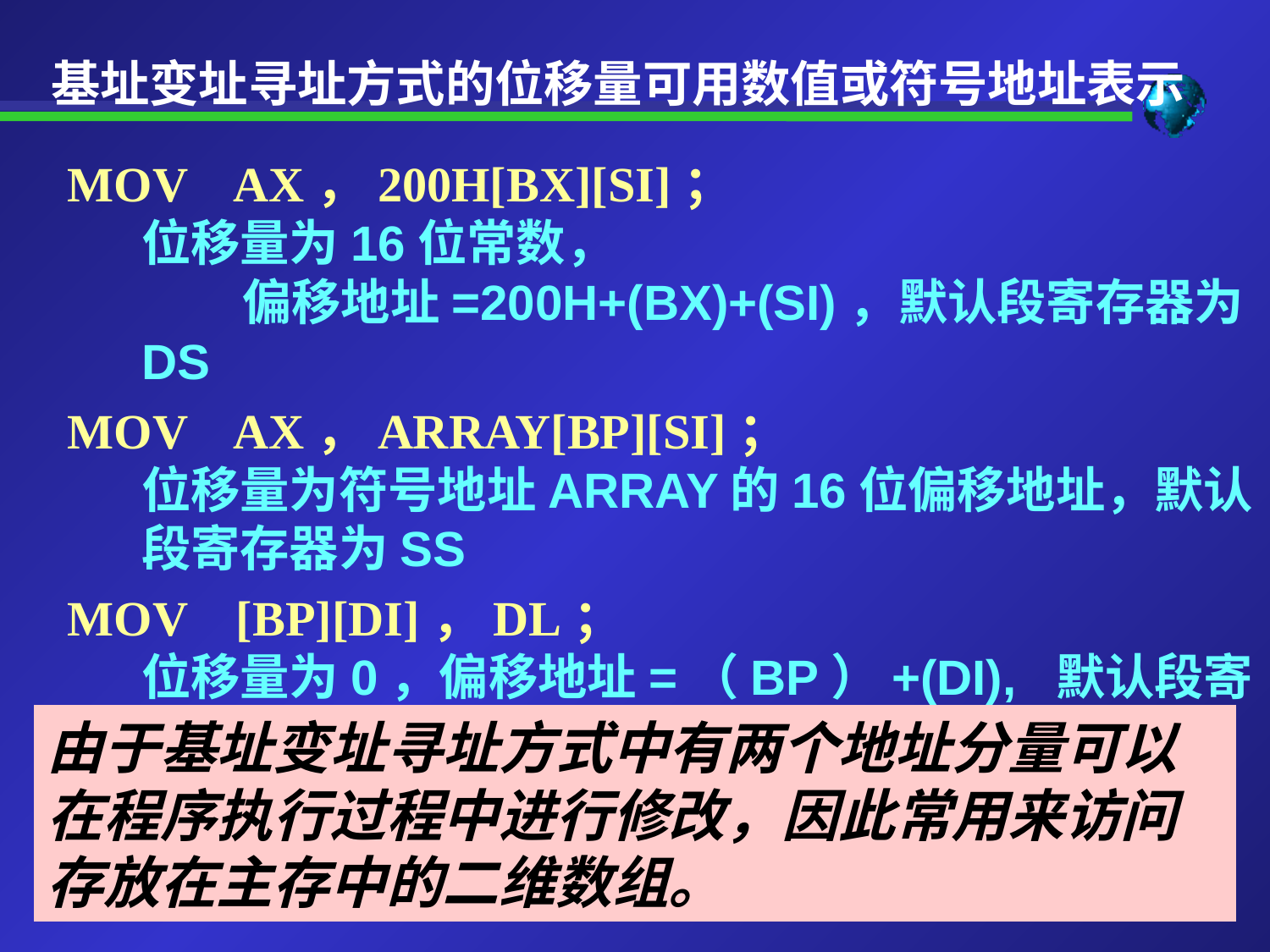

基址变址寻址方式的位移量可用数值或符号地址表示
MOV    AX，200H[BX][SI]；
位移量为16位常数，                                                                   偏移地址=200H+(BX)+(SI)，默认段寄存器为DS
MOV    AX，ARRAY[BP][SI]；
位移量为符号地址ARRAY的16位偏移地址，默认段寄存器为SS
MOV    [BP][DI]，DL；
位移量为0，偏移地址=（BP）+(DI),  默认段寄存器为SS
由于基址变址寻址方式中有两个地址分量可以在程序执行过程中进行修改，因此常用来访问存放在主存中的二维数组。
100